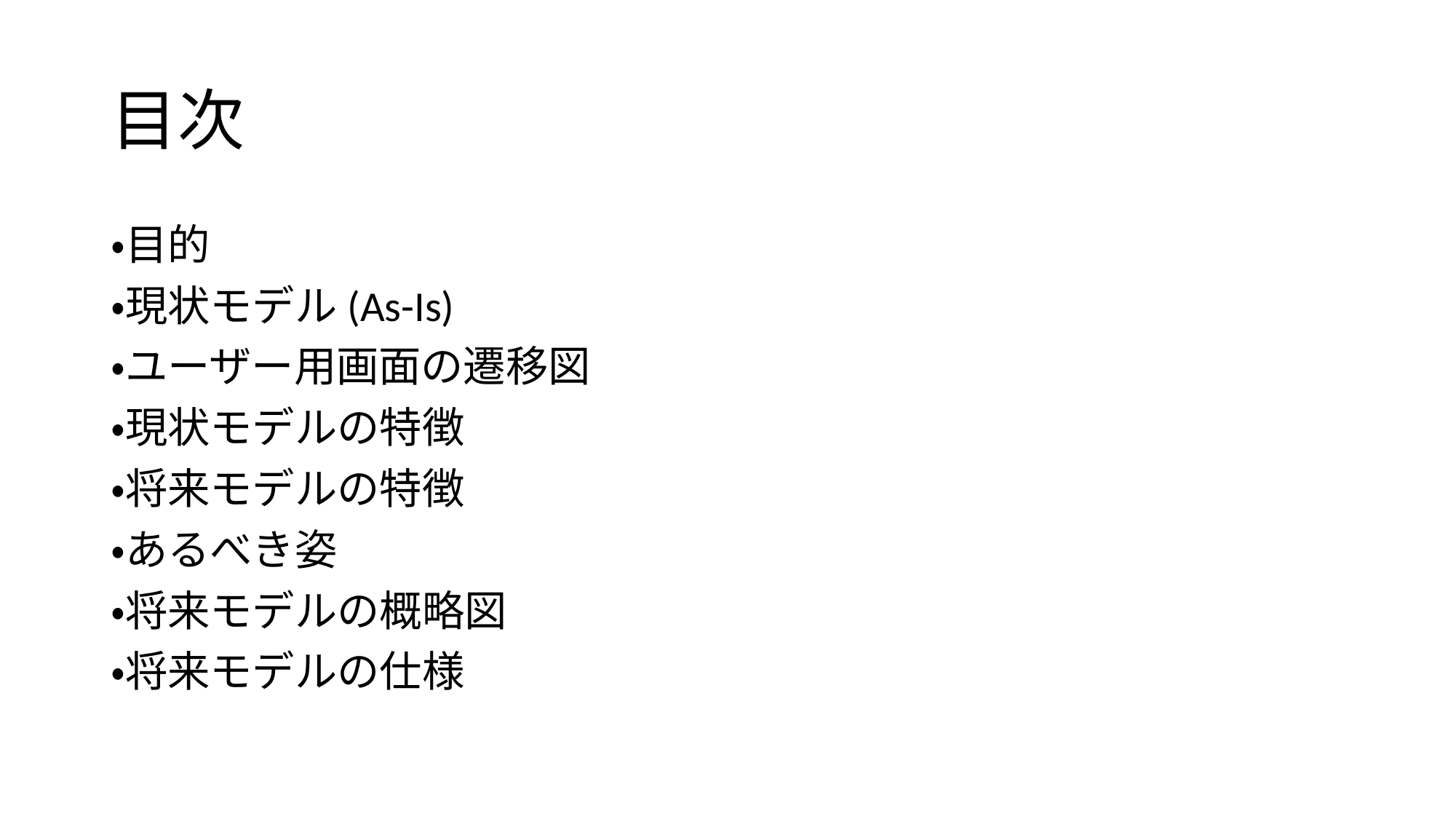

# 目次
・目的
・現状モデル(As-Is)
・ユーザー用画面の遷移図
・現状モデルの特徴
・将来モデルの特徴
・あるべき姿
・将来モデルの概略図
・将来モデルの仕様